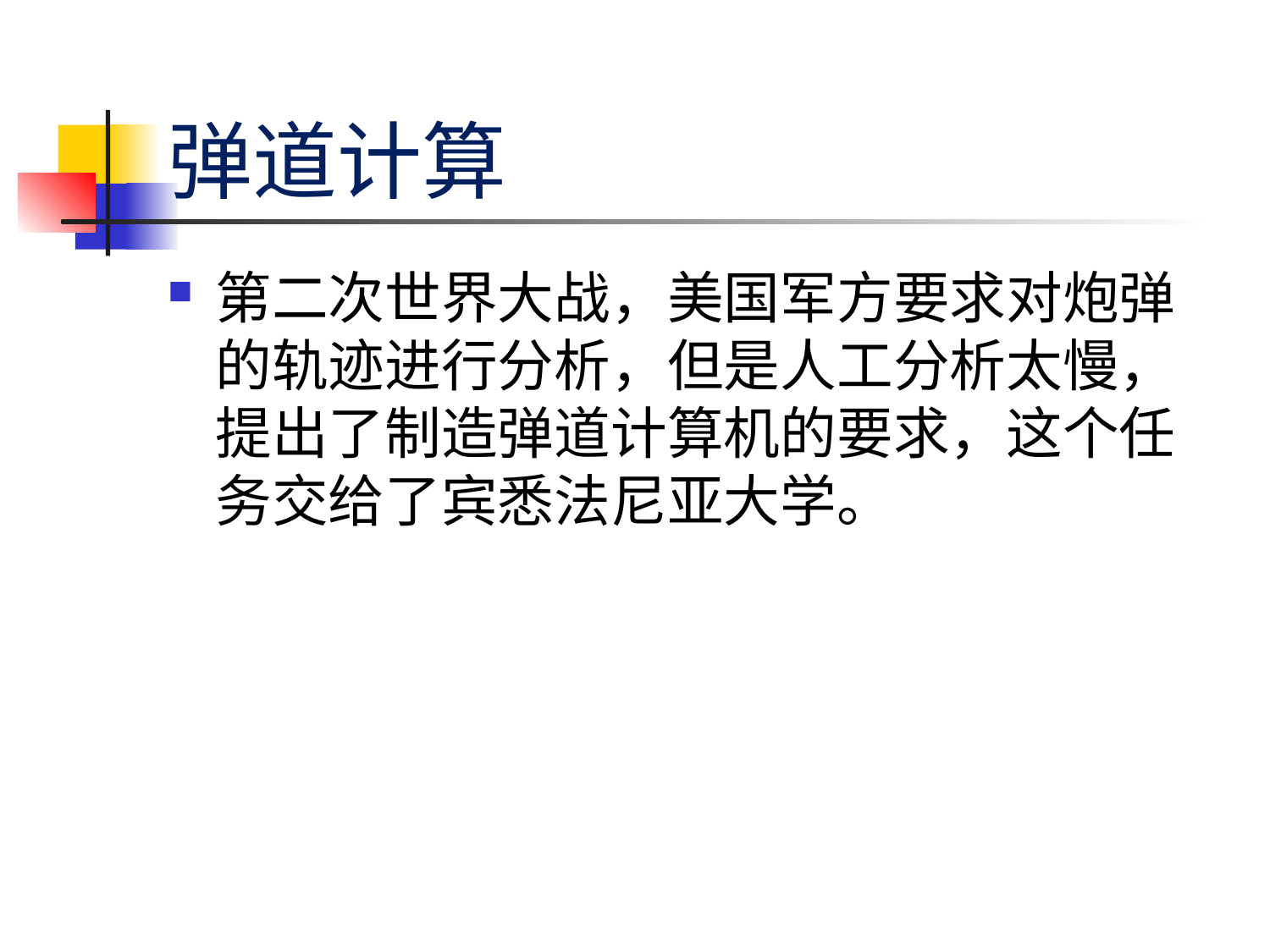

# 弹道计算
第二次世界大战，美国军方要求对炮弹的轨迹进行分析，但是人工分析太慢，提出了制造弹道计算机的要求，这个任务交给了宾悉法尼亚大学。